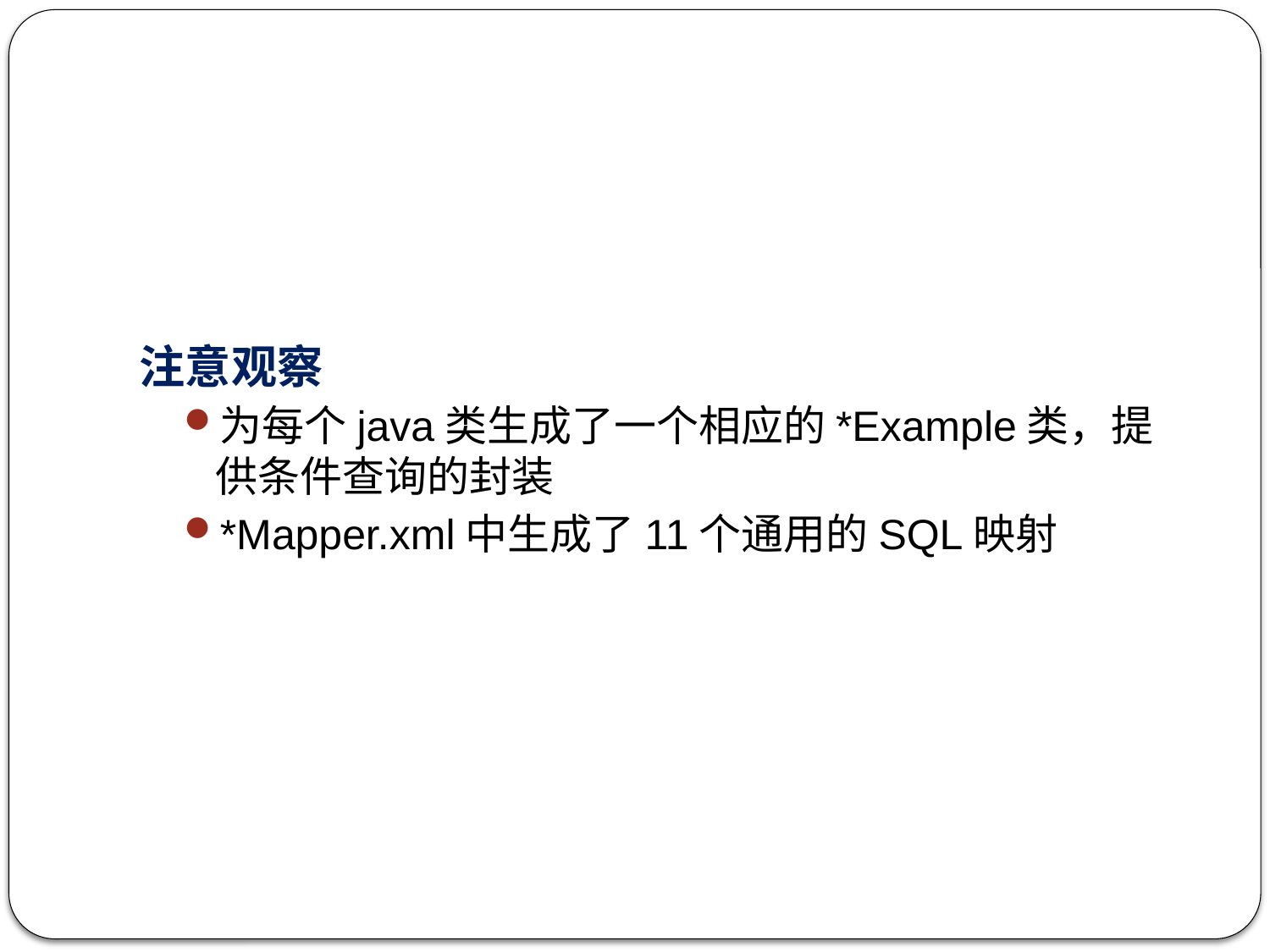

#

注意观察
为每个java类生成了一个相应的*Example类，提供条件查询的封装
*Mapper.xml中生成了11个通用的SQL映射